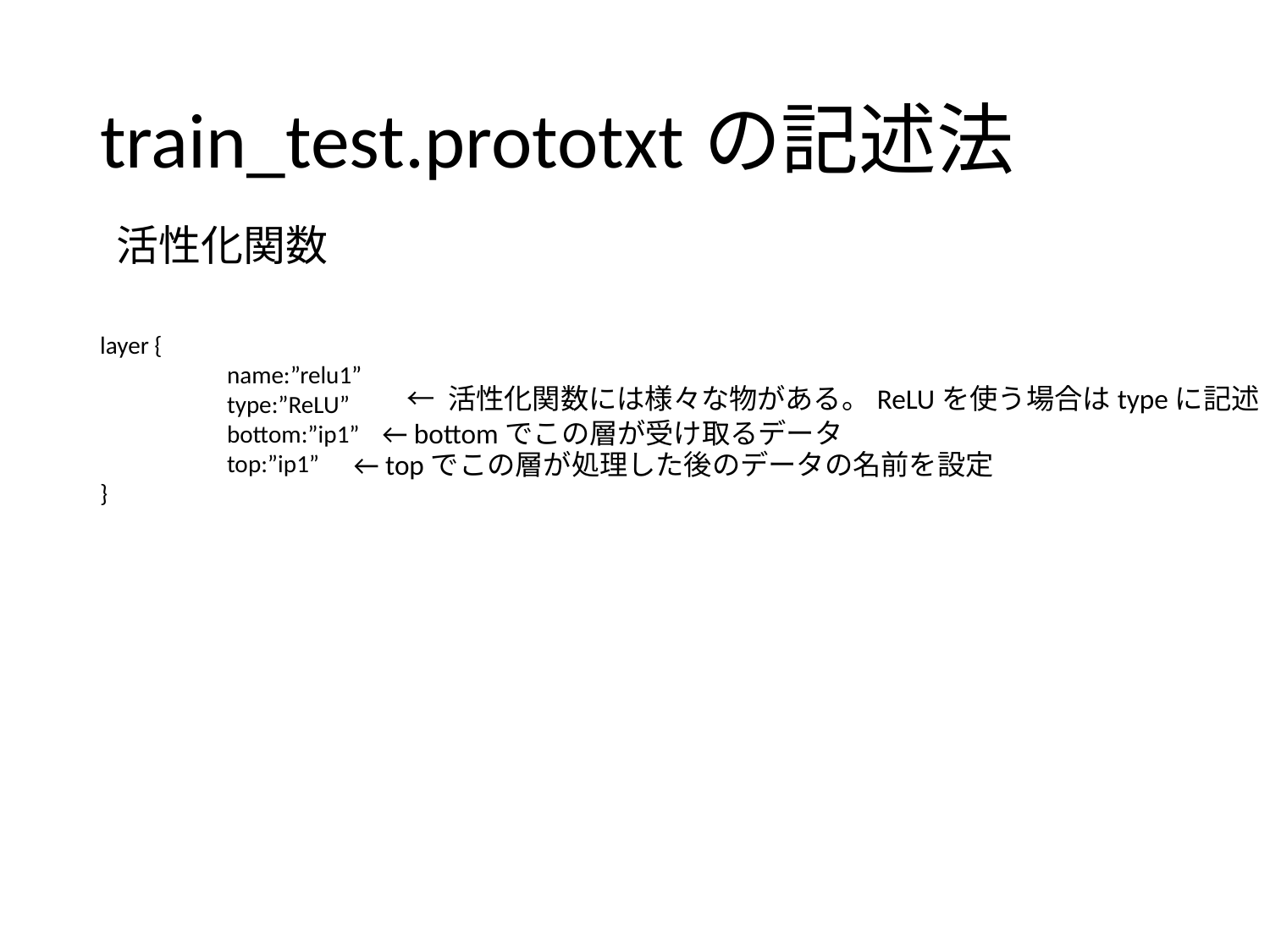

# train_test.prototxtの記述法
活性化関数
layer {
	name:”relu1”
	type:”ReLU”
	bottom:”ip1”
	top:”ip1”
}
← 活性化関数には様々な物がある。ReLUを使う場合はtypeに記述
← bottomでこの層が受け取るデータ
← topでこの層が処理した後のデータの名前を設定